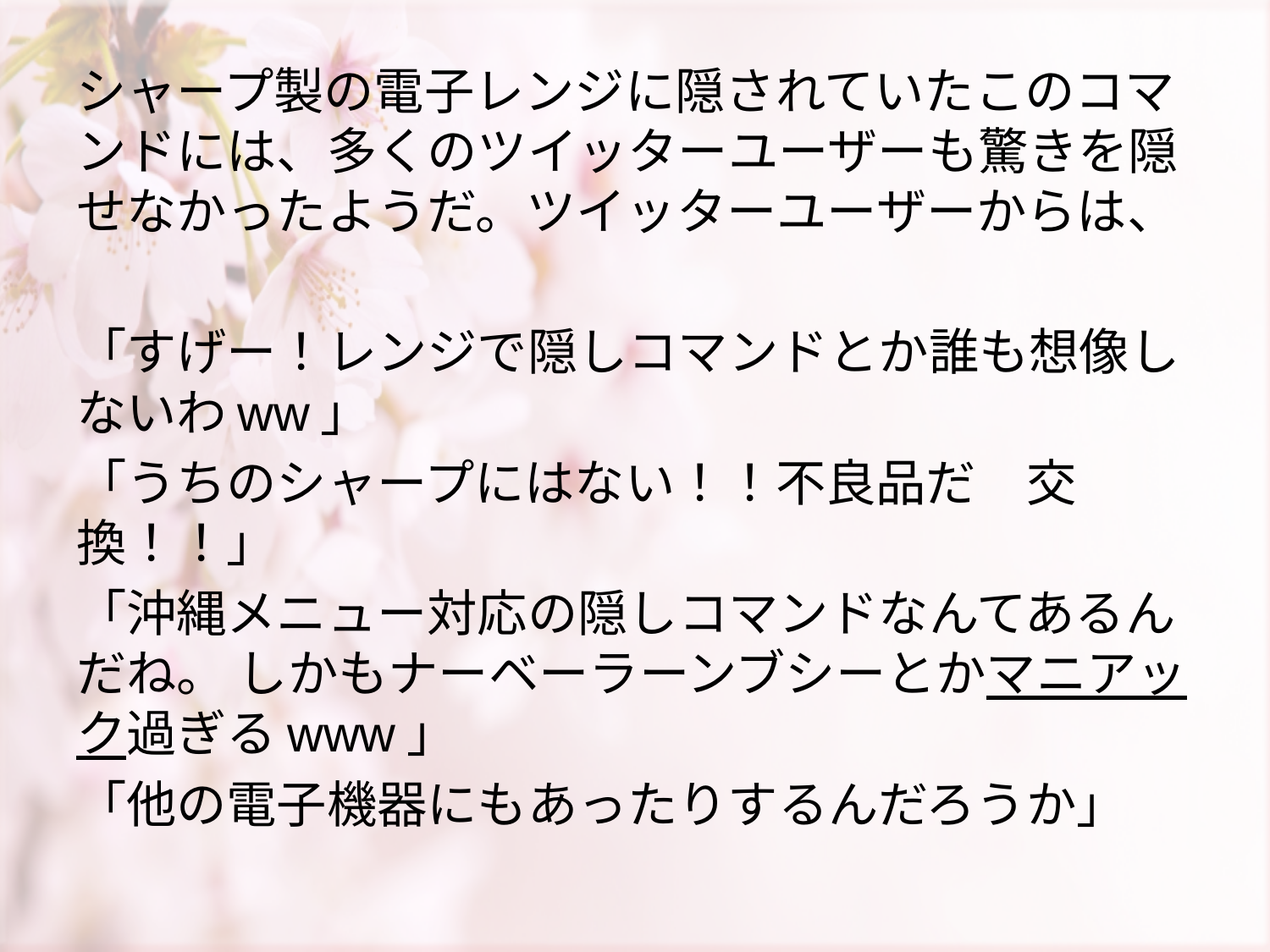

シャープ製の電子レンジに隠されていたこのコマンドには、多くのツイッターユーザーも驚きを隠せなかったようだ。ツイッターユーザーからは、

「すげー！レンジで隠しコマンドとか誰も想像しないわww」
「うちのシャープにはない！！不良品だ　交換！！」
「沖縄メニュー対応の隠しコマンドなんてあるんだね。 しかもナーベーラーンブシーとかマニアック過ぎるwww」
「他の電子機器にもあったりするんだろうか」